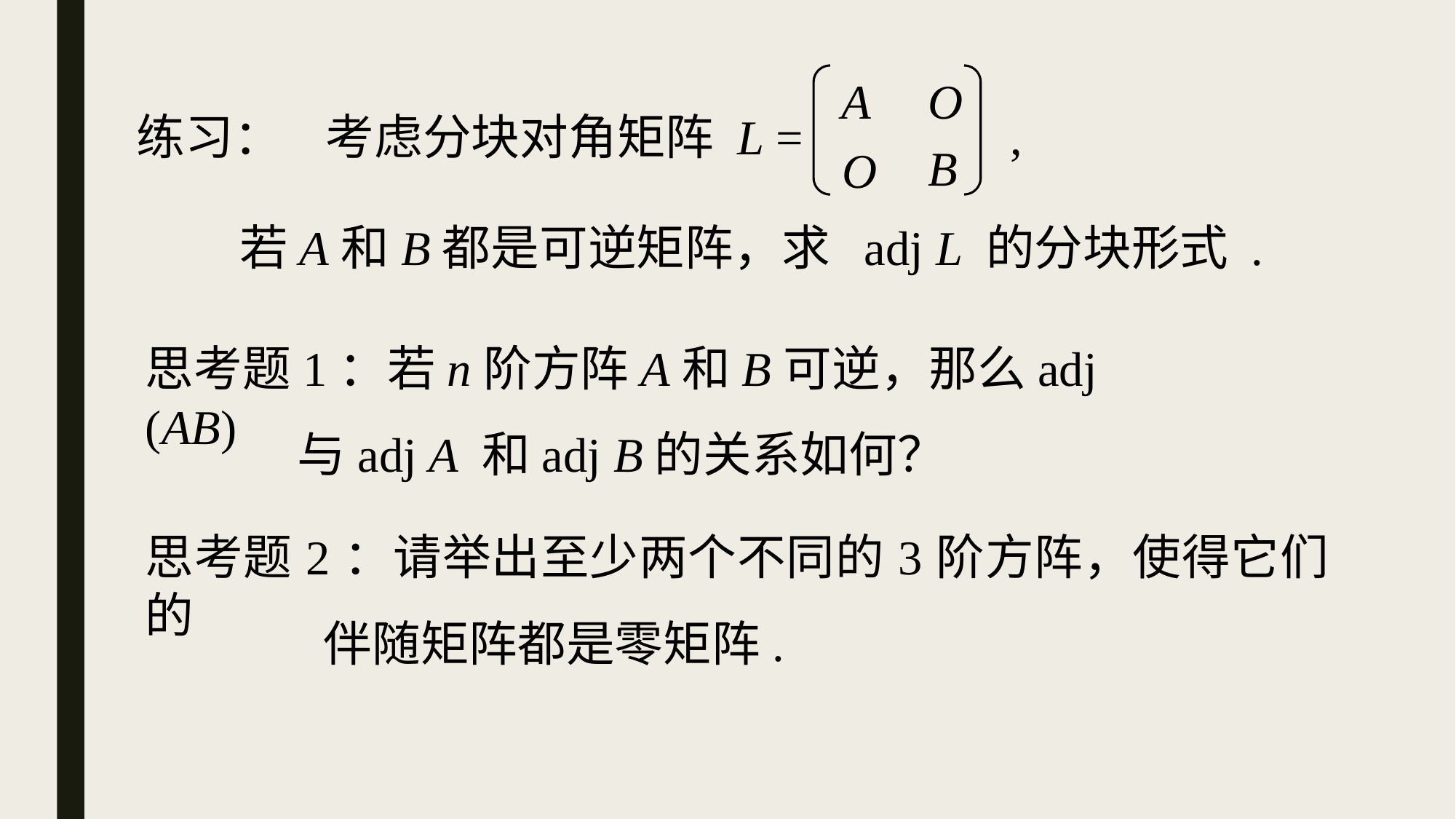

A
O
练习：    考虑分块对角矩阵 L =                 ,
B
O
若A和B都是可逆矩阵，求  adj L 的分块形式 .
思考题1：若n阶方阵A和B可逆，那么adj (AB)
与adj A 和adj B的关系如何？
思考题2：请举出至少两个不同的3阶方阵，使得它们的
伴随矩阵都是零矩阵.